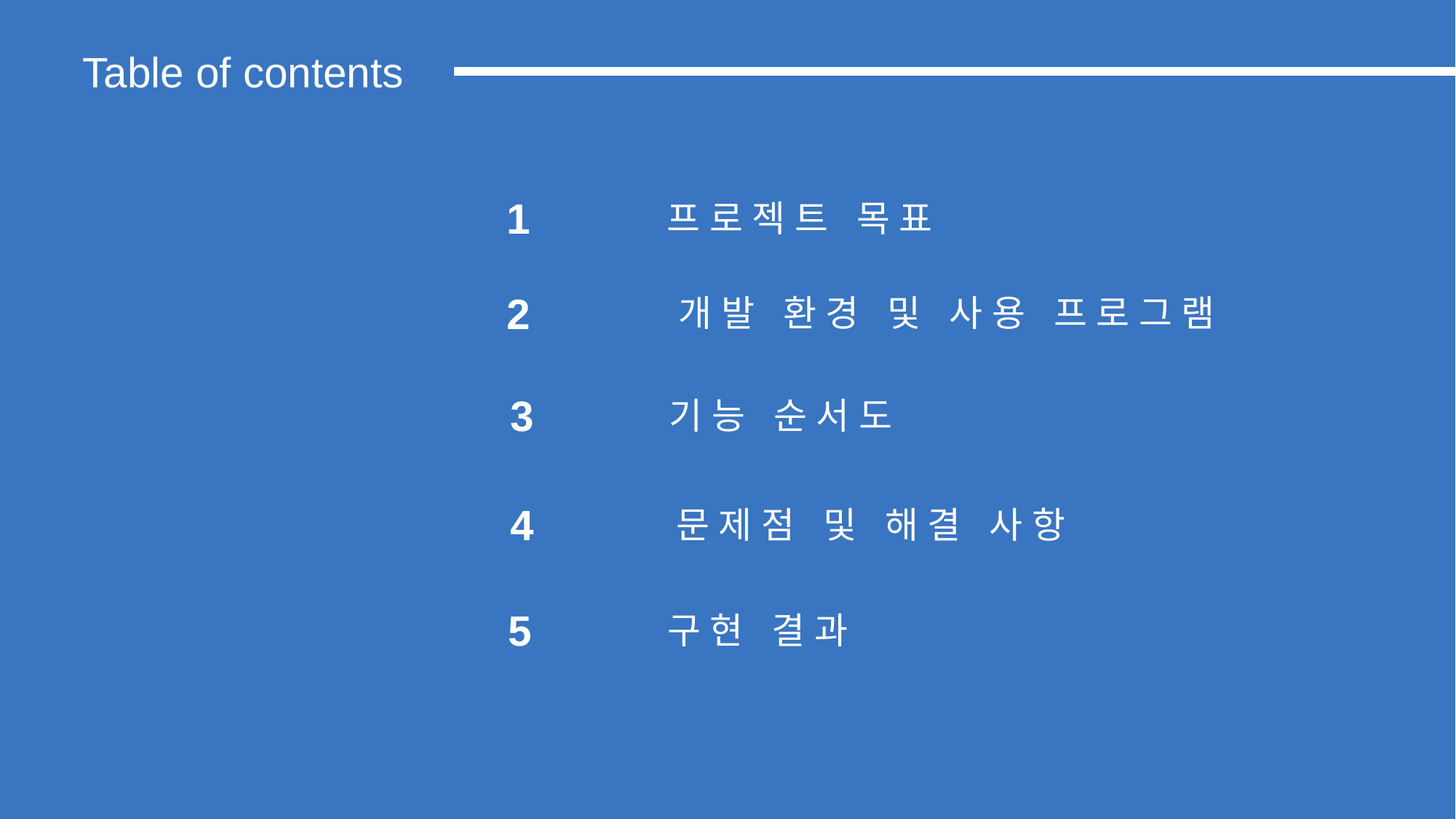

Table of contents
1
프로젝트 목표
2
개발 환경 및 사용 프로그램
3
기능 순서도
4
문제점 및 해결 사항
5
구현 결과